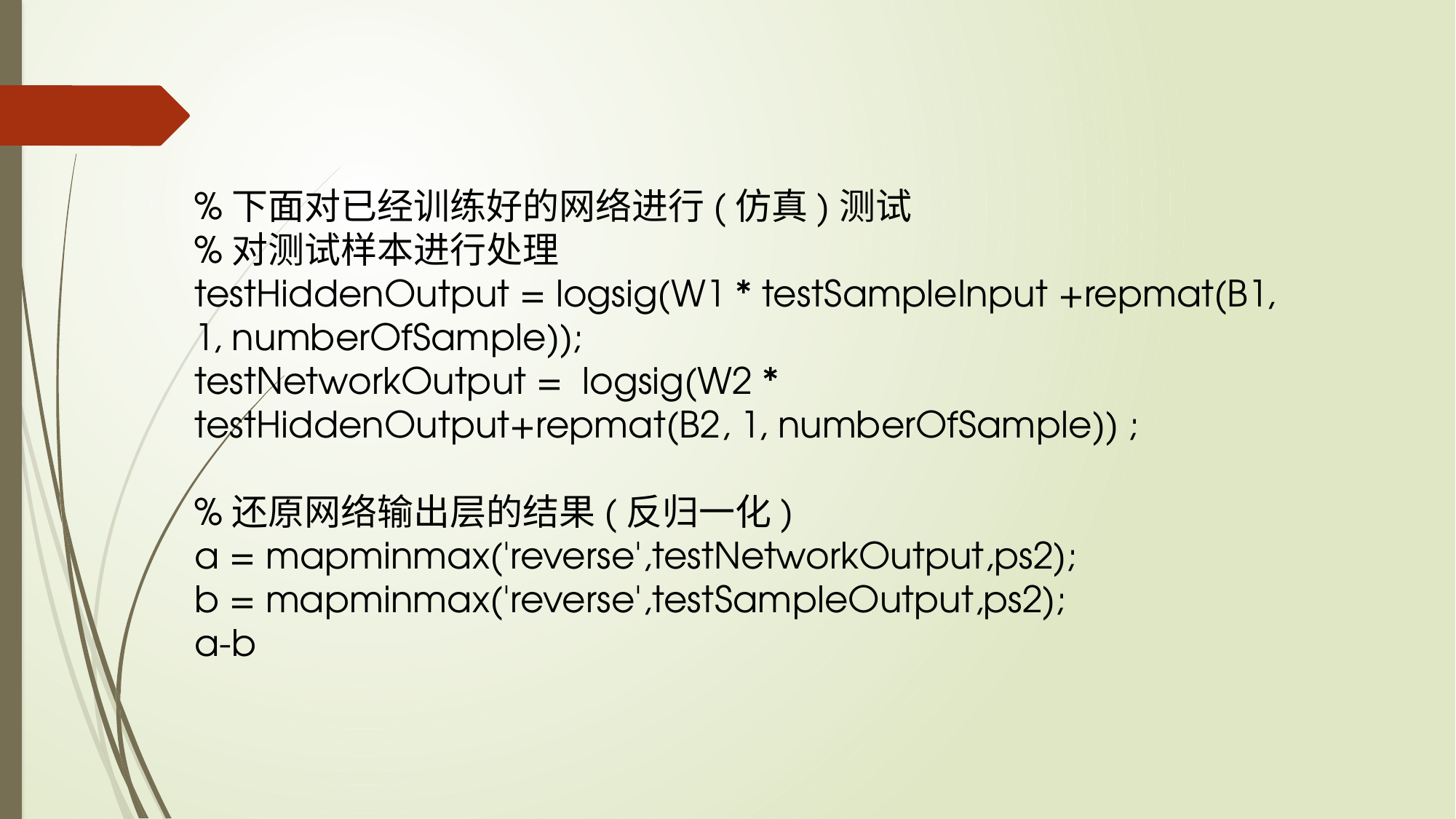

%下面对已经训练好的网络进行(仿真)测试
%对测试样本进行处理
testHiddenOutput = logsig(W1 * testSampleInput +repmat(B1, 1, numberOfSample));
testNetworkOutput =  logsig(W2 * testHiddenOutput+repmat(B2, 1, numberOfSample)) ;

%还原网络输出层的结果(反归一化)
a = mapminmax('reverse',testNetworkOutput,ps2);
b = mapminmax('reverse',testSampleOutput,ps2);
a-b